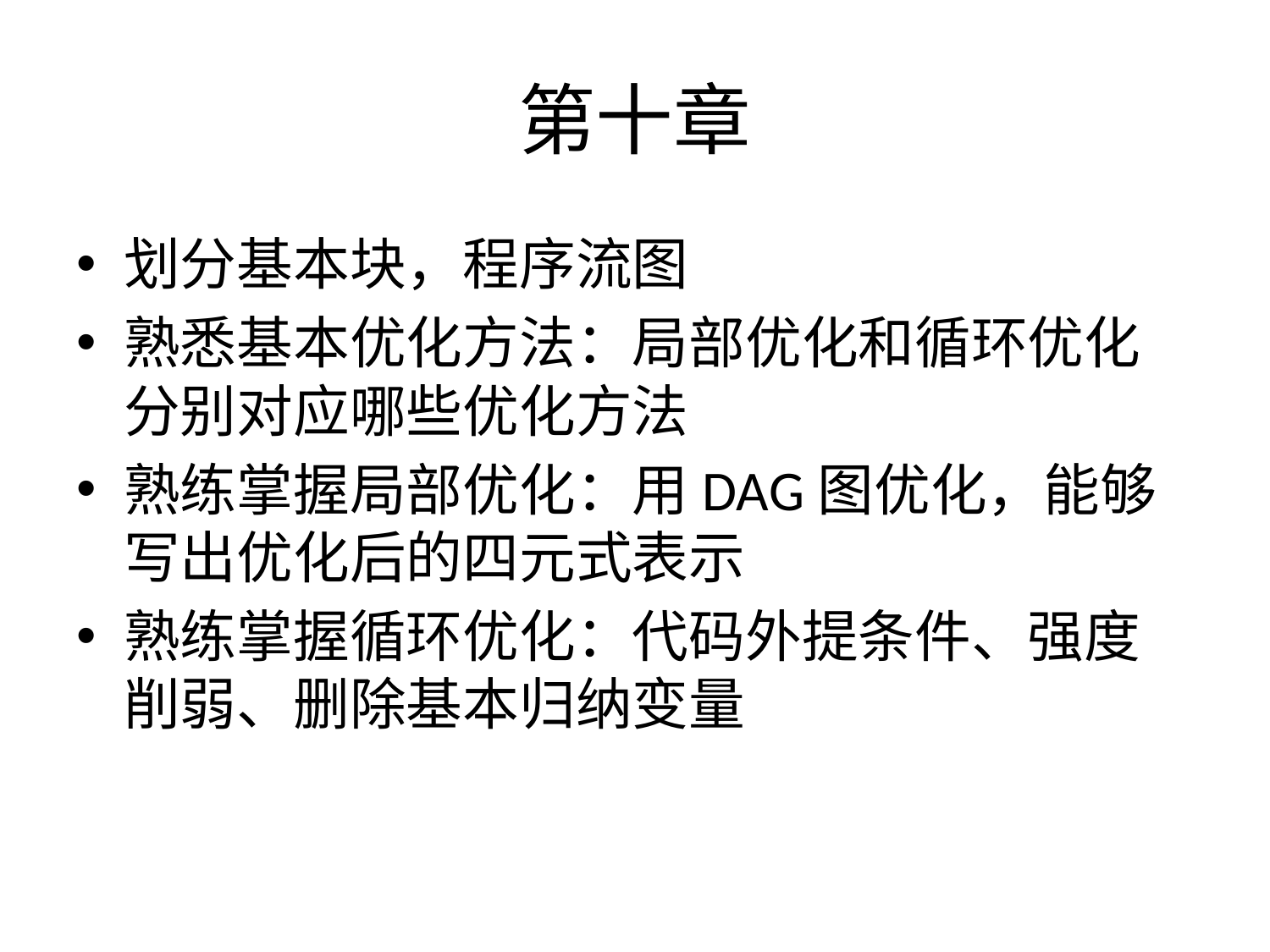

# 第十章
划分基本块，程序流图
熟悉基本优化方法：局部优化和循环优化分别对应哪些优化方法
熟练掌握局部优化：用DAG图优化，能够写出优化后的四元式表示
熟练掌握循环优化：代码外提条件、强度削弱、删除基本归纳变量